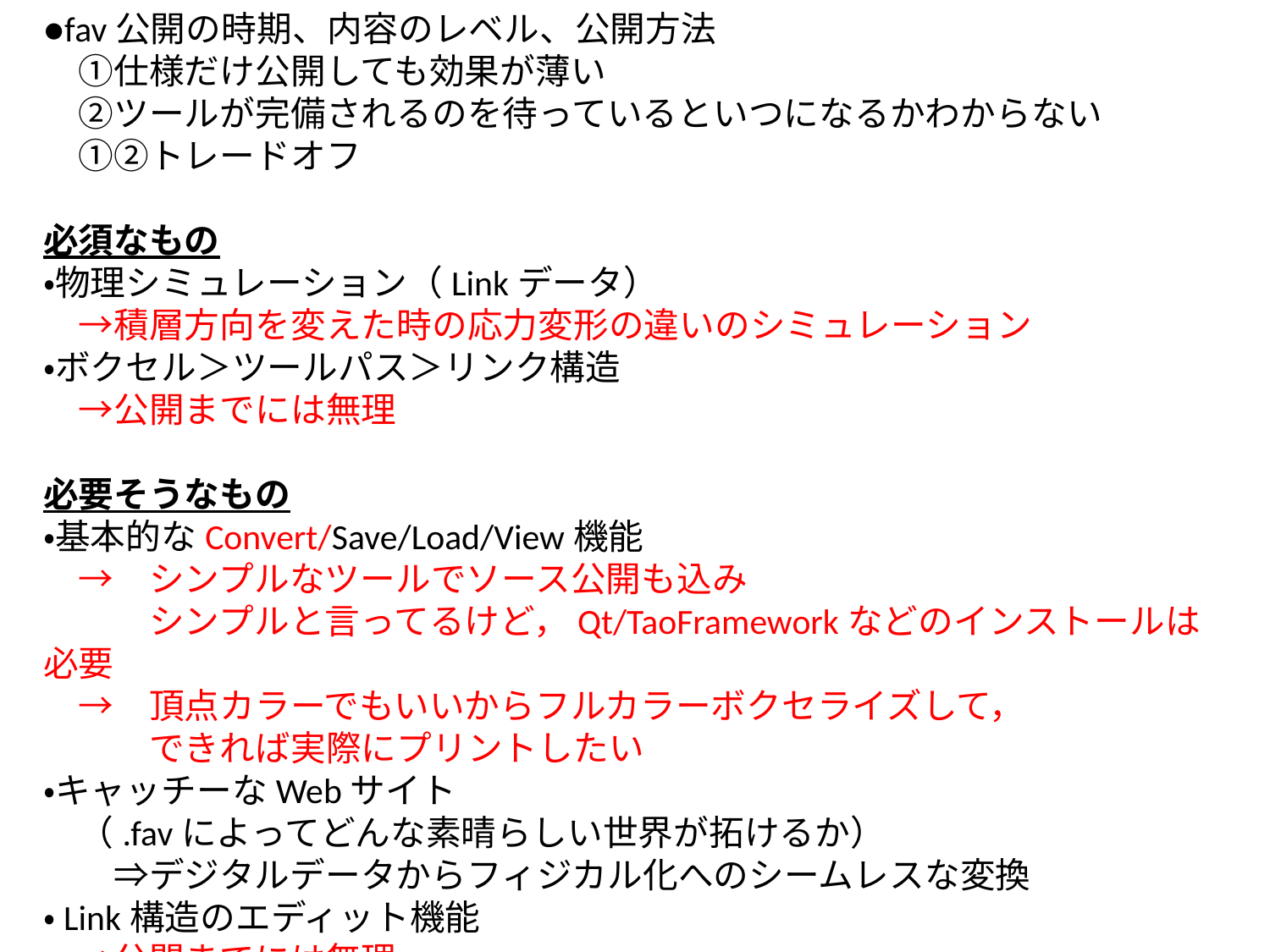

●fav公開の時期、内容のレベル、公開方法
　①仕様だけ公開しても効果が薄い
　②ツールが完備されるのを待っているといつになるかわからない
　①②トレードオフ

必須なもの
・物理シミュレーション（Linkデータ）
　→積層方向を変えた時の応力変形の違いのシミュレーション
・ボクセル＞ツールパス＞リンク構造
　→公開までには無理

必要そうなもの
・基本的なConvert/Save/Load/View機能
　→　シンプルなツールでソース公開も込み
　　　シンプルと言ってるけど，Qt/TaoFrameworkなどのインストールは必要
　→　頂点カラーでもいいからフルカラーボクセライズして，
　　　できれば実際にプリントしたい
・キャッチーなWebサイト
　（.favによってどんな素晴らしい世界が拓けるか）
　　⇒デジタルデータからフィジカル化へのシームレスな変換
・Link構造のエディット機能
　→公開までには無理

積み上げておきたい事例
・MUTOHのマルチマテリアルマシンで出力
・FXのフルカラーマシンで出力
・FXのボクセル編集合成サービスでデータ編集（できれば）
・ボクセル＞ツールパス＞リンク構造でシミュレーション